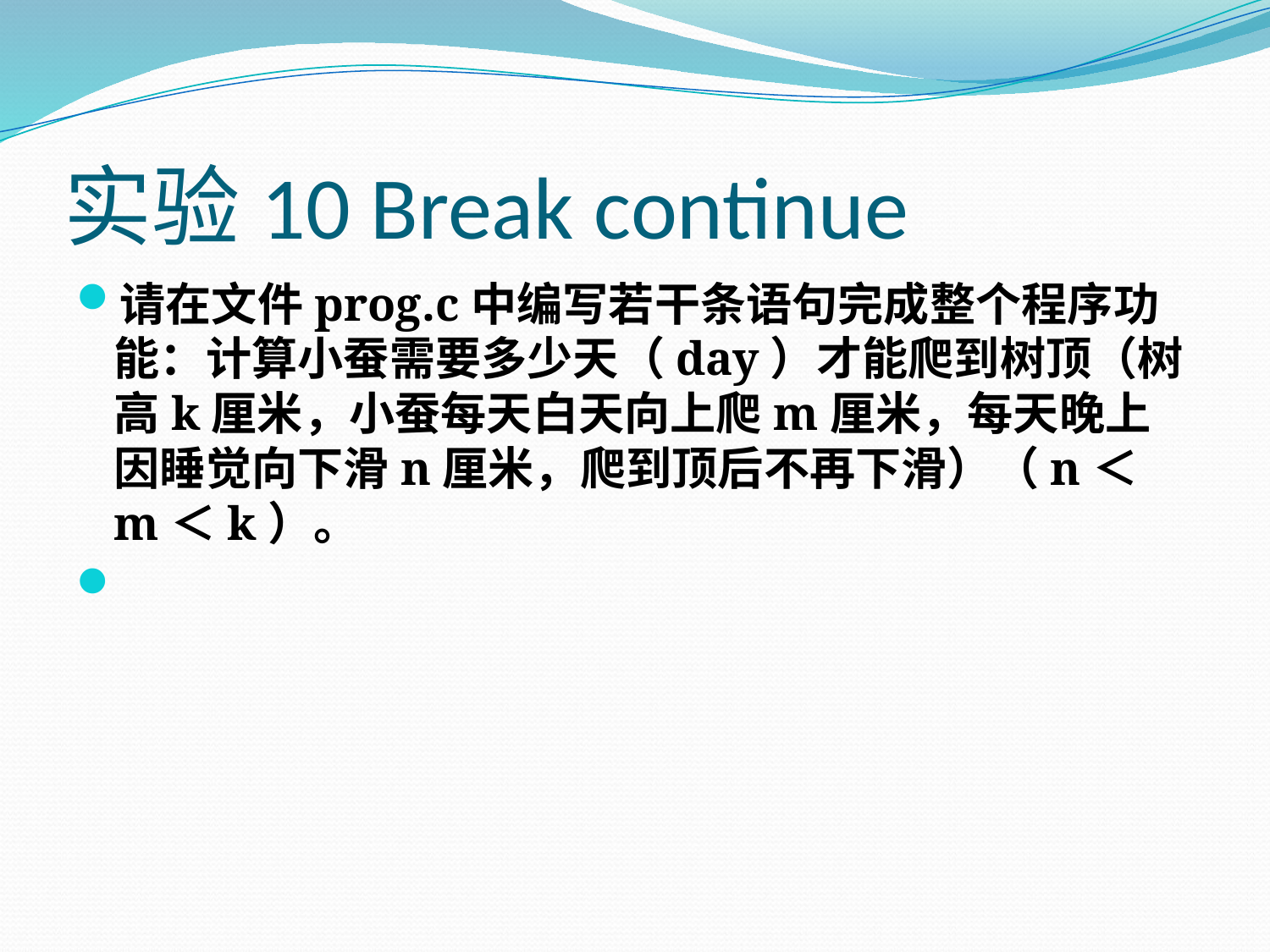

# 实验10 Break continue
请在文件prog.c中编写若干条语句完成整个程序功能：计算小蚕需要多少天（day）才能爬到树顶（树高k厘米，小蚕每天白天向上爬m厘米，每天晚上因睡觉向下滑n厘米，爬到顶后不再下滑）（n＜m＜k）。